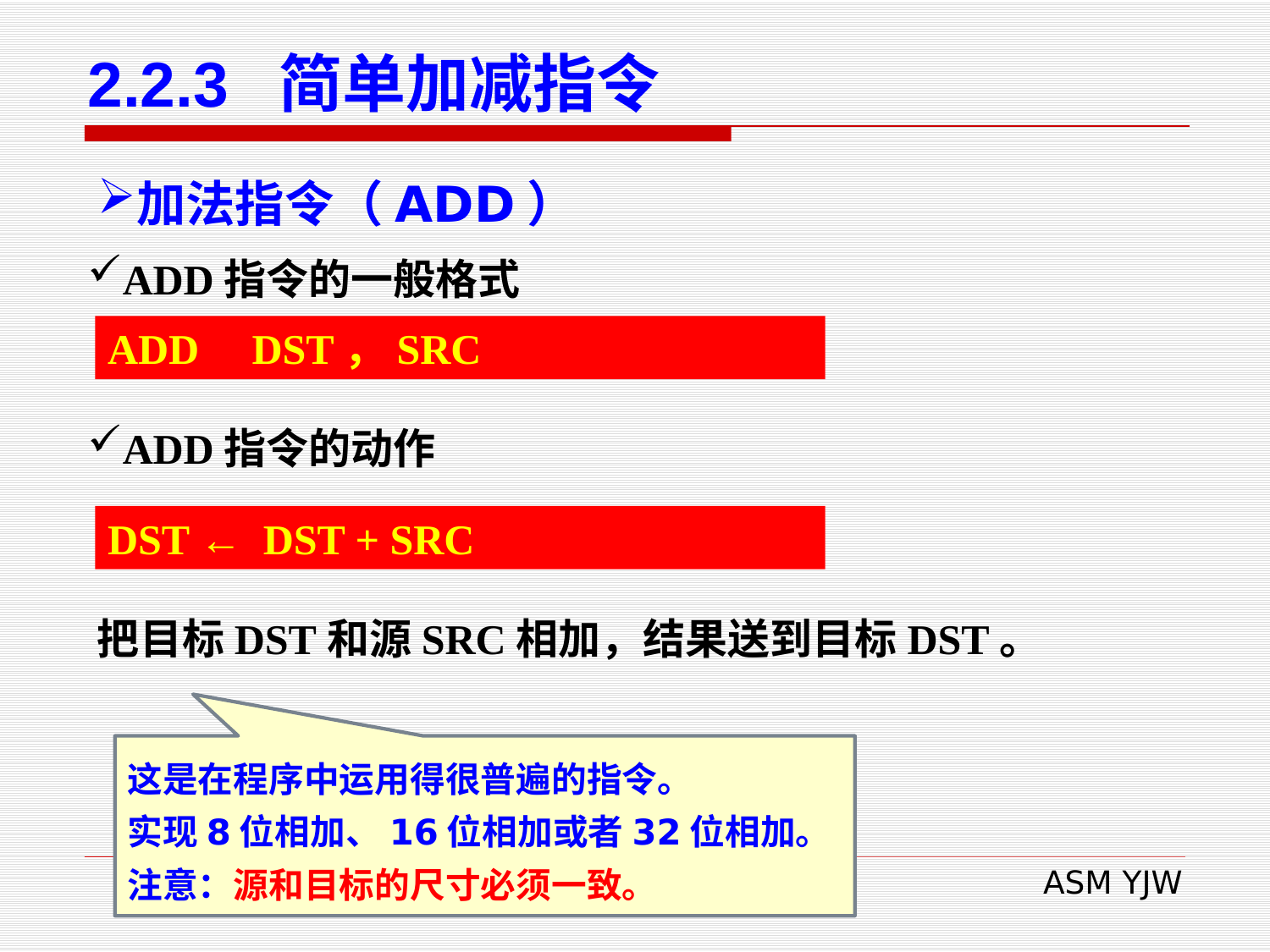

# 2.2.3  简单加减指令
加法指令（ADD）
ADD指令的一般格式
ADD     DST，SRC
ADD指令的动作
DST ←  DST + SRC
把目标DST和源SRC相加，结果送到目标DST。
这是在程序中运用得很普遍的指令。
实现8位相加、16位相加或者32位相加。
注意：源和目标的尺寸必须一致。